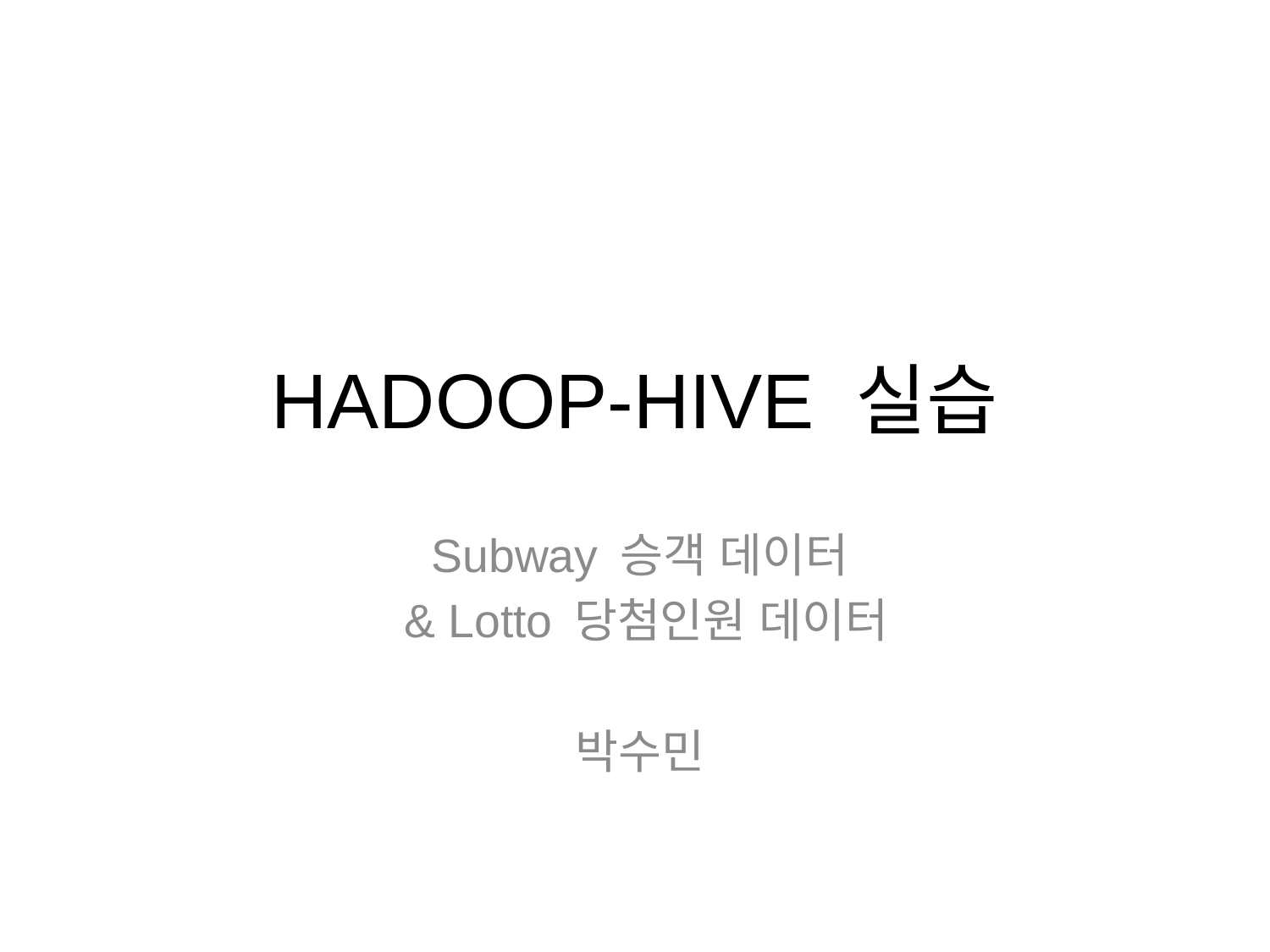

# HADOOP-HIVE 실습
Subway 승객 데이터
 & Lotto 당첨인원 데이터

박수민